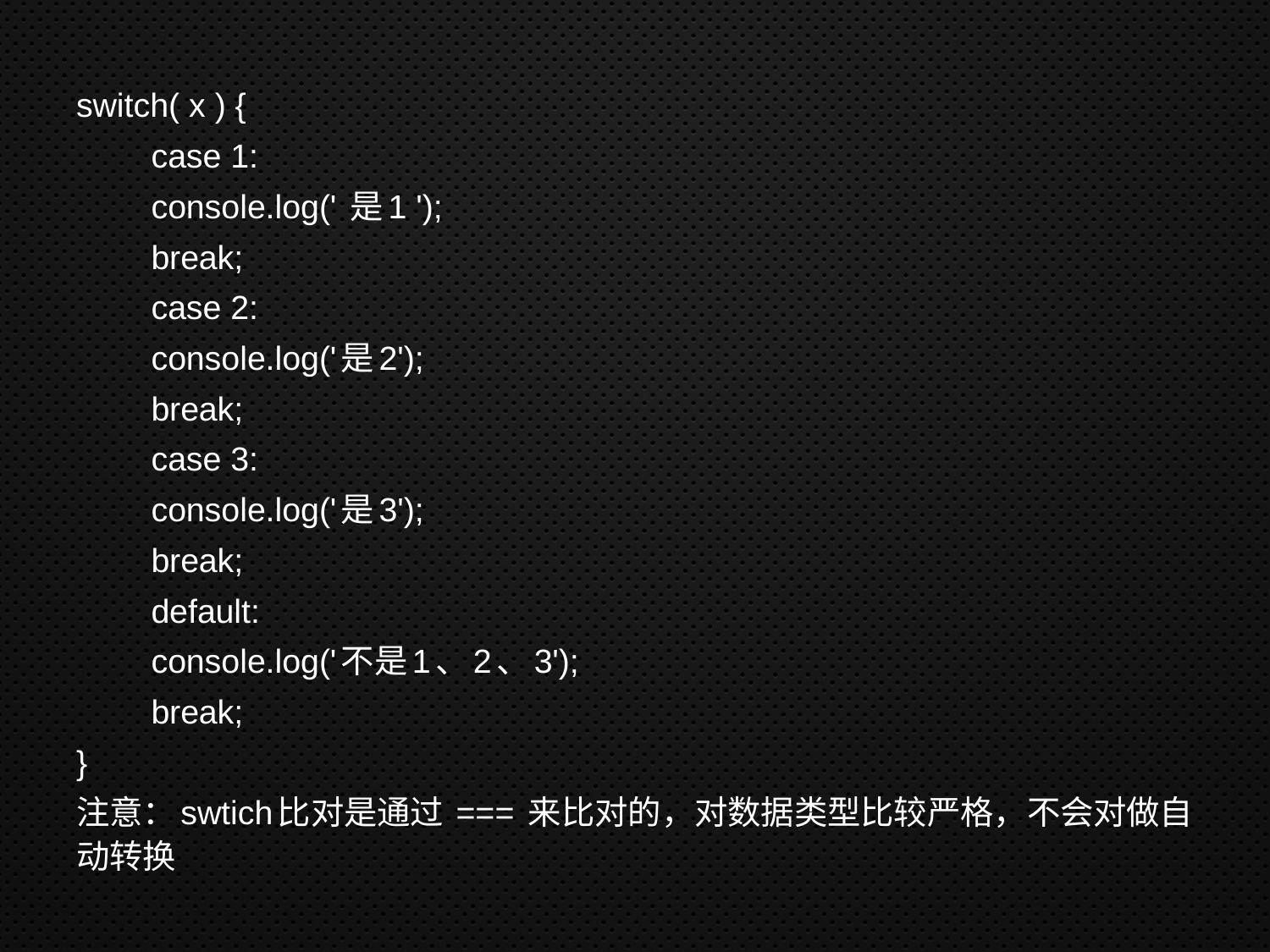

switch( x ) {
	case 1:
			console.log(' 是1 ');
			break;
	case 2:
			console.log('是2');
			break;
	case 3:
			console.log('是3');
			break;
	default:
			console.log('不是1、2、3');
			break;
}
注意：swtich比对是通过 === 来比对的，对数据类型比较严格，不会对做自动转换